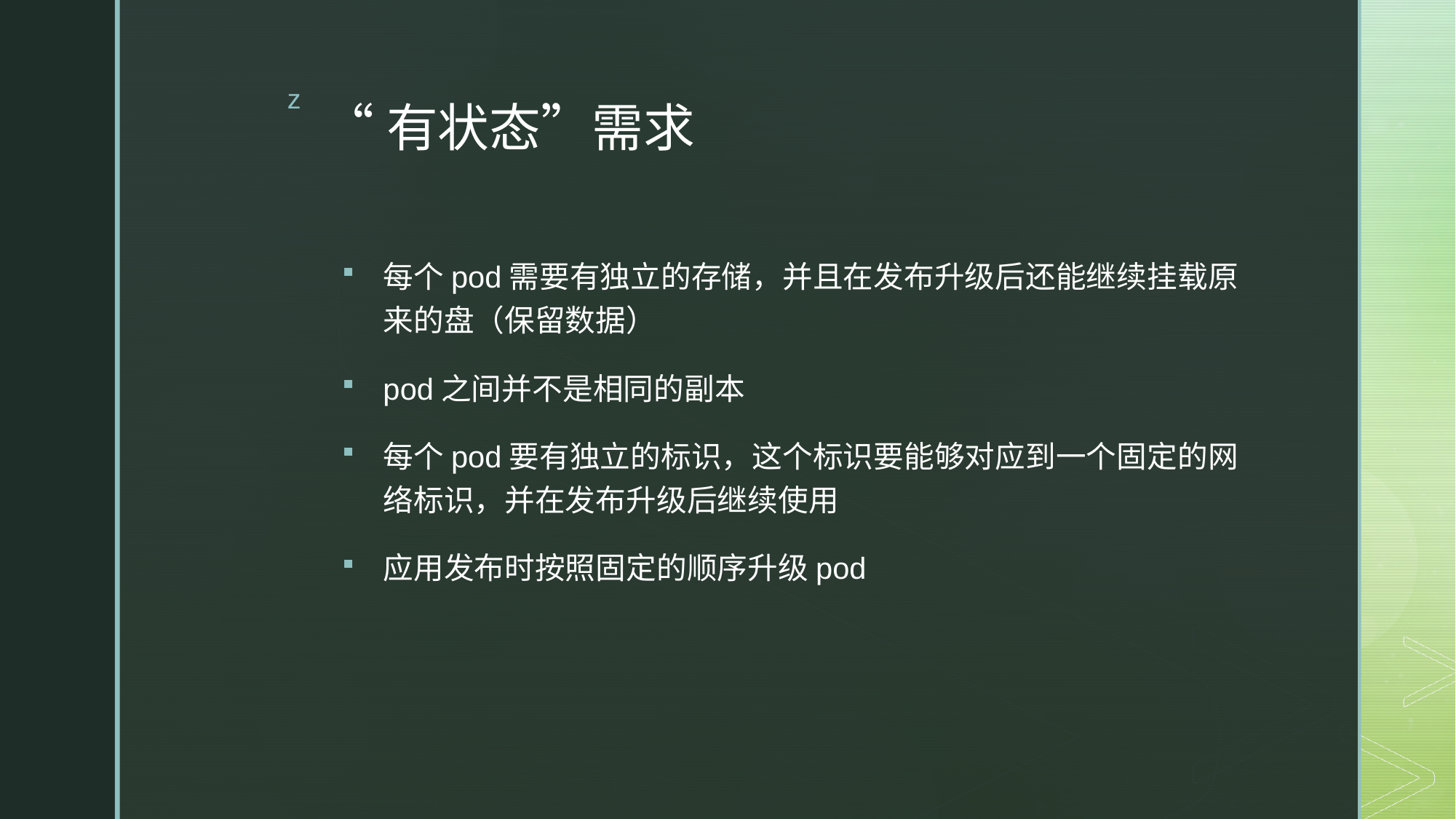

# “有状态”需求
每个pod需要有独立的存储，并且在发布升级后还能继续挂载原来的盘（保留数据）
pod之间并不是相同的副本
每个pod要有独立的标识，这个标识要能够对应到一个固定的网络标识，并在发布升级后继续使用
应用发布时按照固定的顺序升级pod